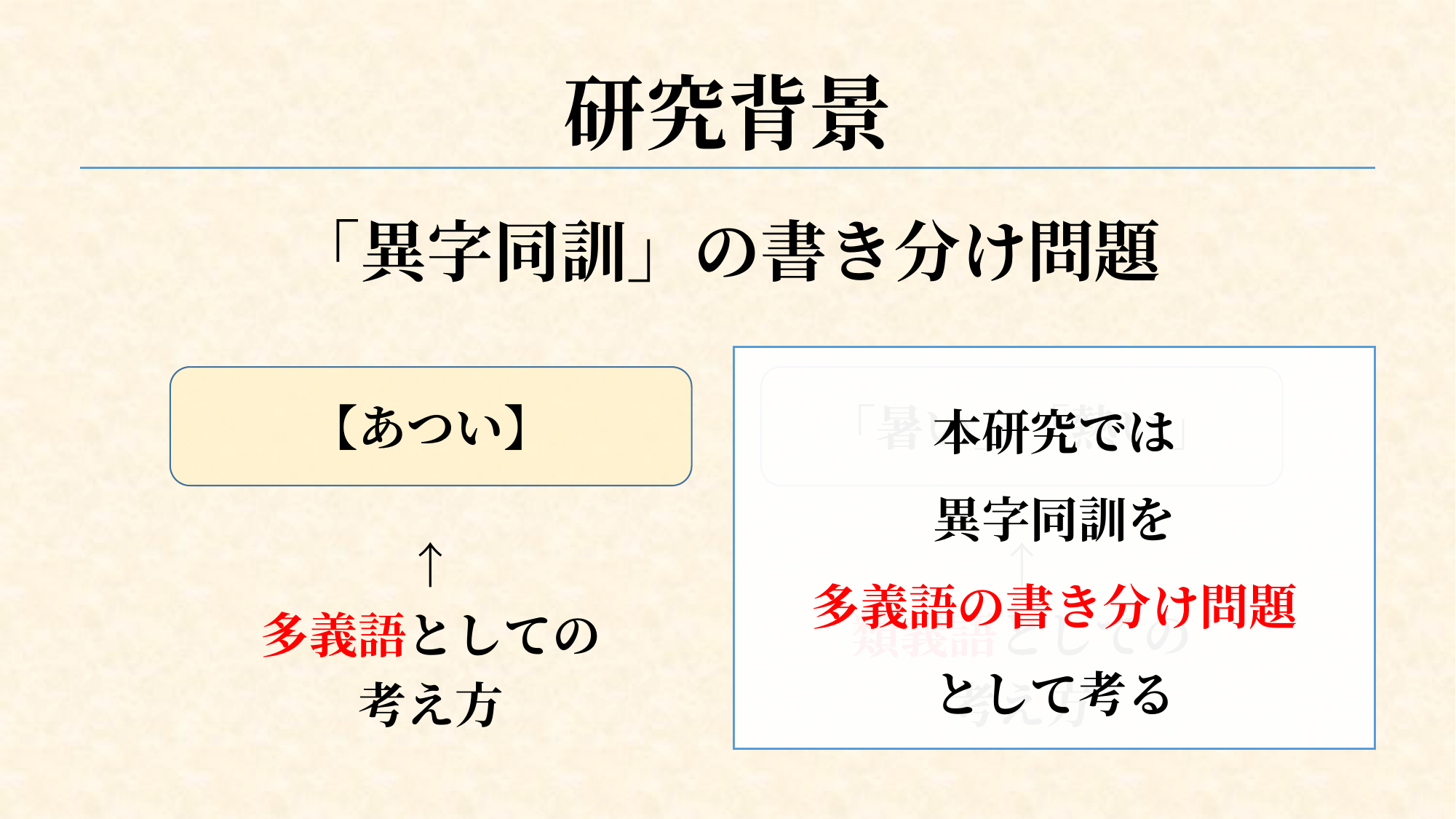

研究背景
「異字同訓」の書き分け問題

本研究では
異字同訓を
多義語の書き分け問題
として考る
【あつい】
「暑い」「熱い」
↑
多義語としての
考え方
↑
類義語としての
考え方